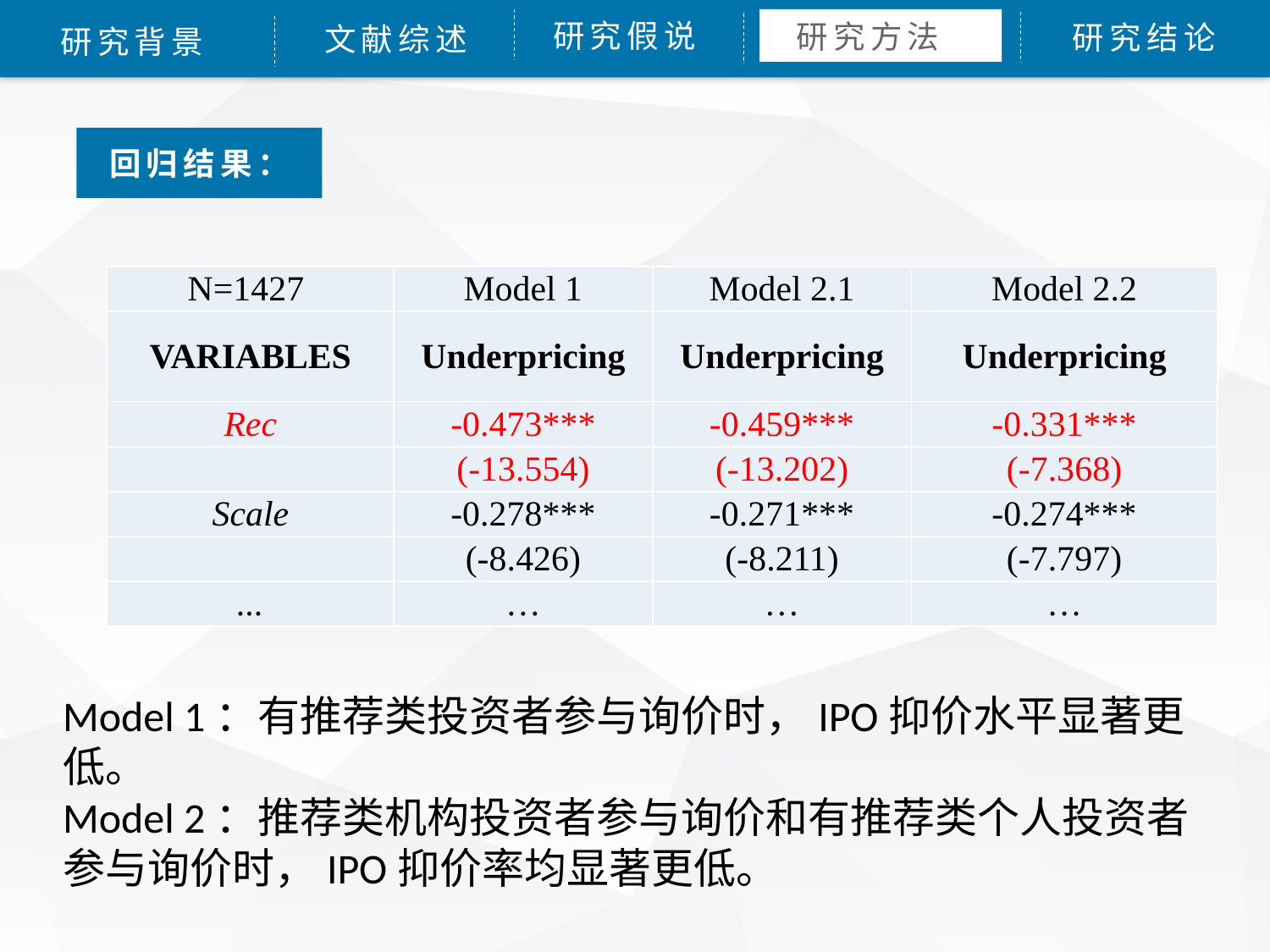

研究方法
研究假说
研究结论
文献综述
研究背景
回归结果：
| N=1427 | Model 1 | Model 2.1 | Model 2.2 |
| --- | --- | --- | --- |
| VARIABLES | Underpricing | Underpricing | Underpricing |
| Rec | -0.473\*\*\* | -0.459\*\*\* | -0.331\*\*\* |
|  | (-13.554) | (-13.202) | (-7.368) |
| Scale | -0.278\*\*\* | -0.271\*\*\* | -0.274\*\*\* |
|  | (-8.426) | (-8.211) | (-7.797) |
| ... | … | … | … |
Model 1：有推荐类投资者参与询价时，IPO抑价水平显著更低。
Model 2：推荐类机构投资者参与询价和有推荐类个人投资者参与询价时，IPO抑价率均显著更低。